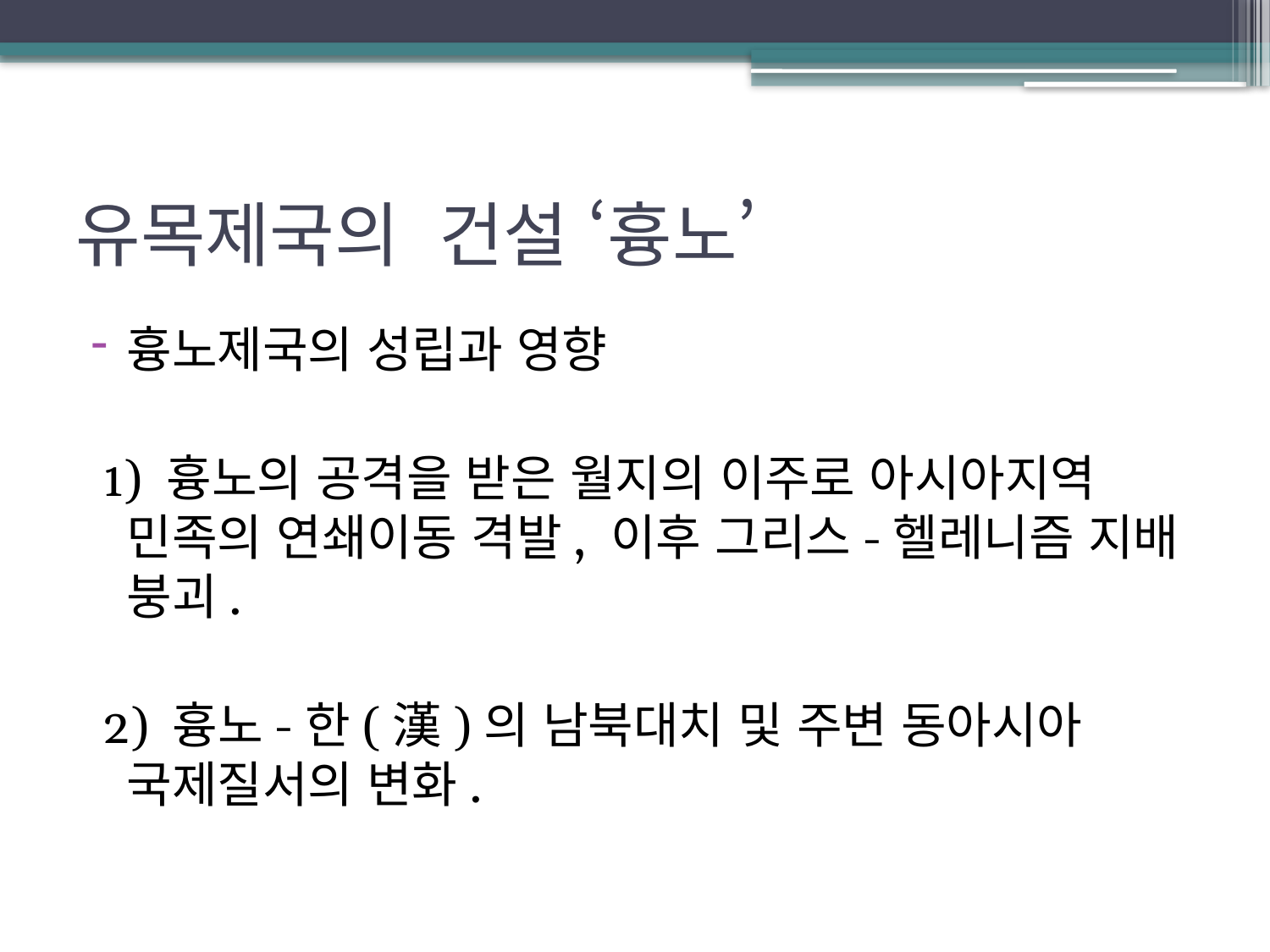

# 유목제국의  건설 ‘흉노’
흉노제국의 성립과 영향

 1) 흉노의 공격을 받은 월지의 이주로 아시아지역 민족의 연쇄이동 격발, 이후 그리스-헬레니즘 지배 붕괴.

 2) 흉노-한(漢)의 남북대치 및 주변 동아시아 국제질서의 변화.